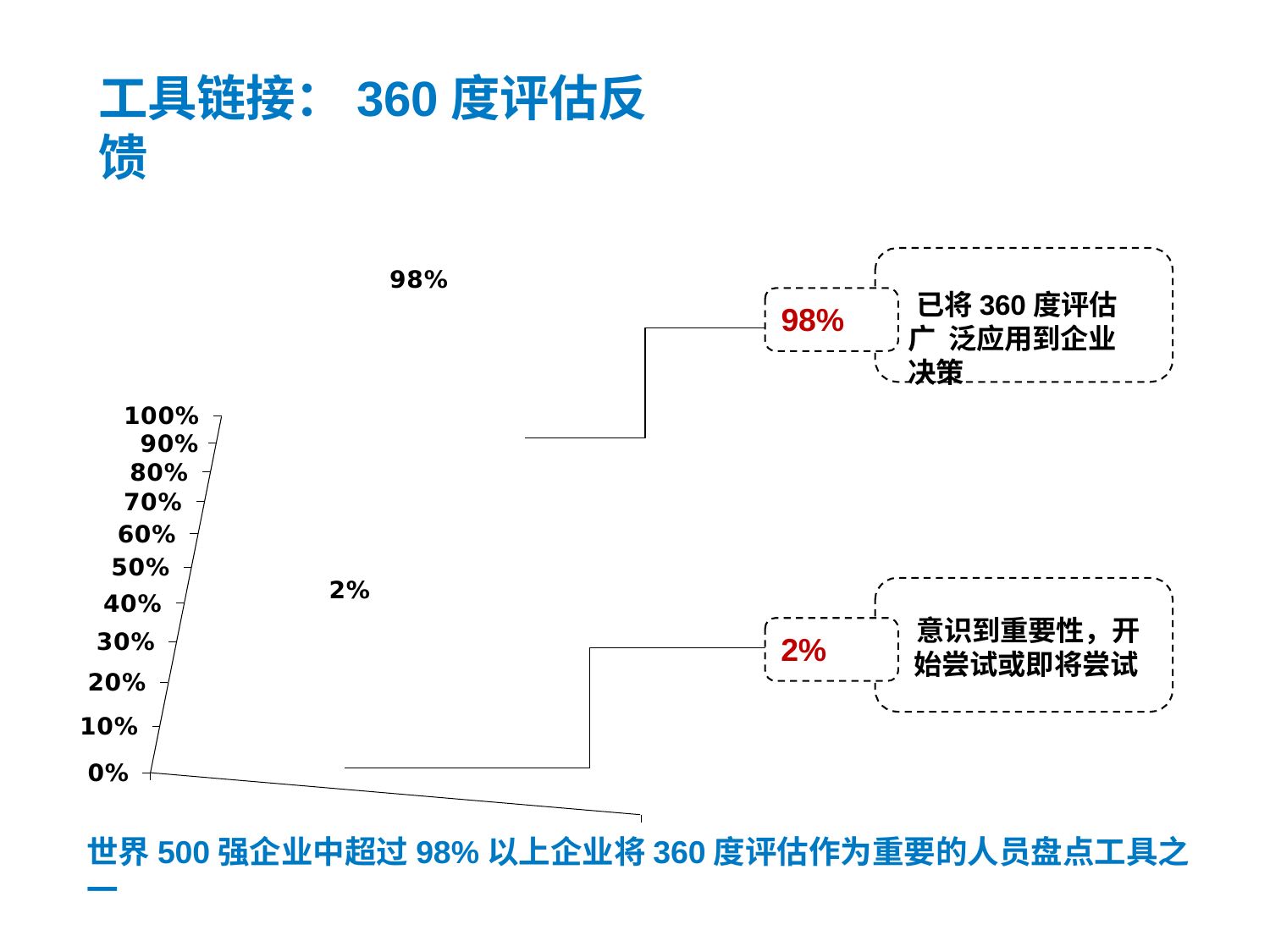

# 工具链接：360度评估反馈

98%
已将360度评估广  泛应用到企业决策

98%

100%
90%
80%
70%
60%
50%
40%
30%
20%
10%
0%

2%

意识到重要性，开  始尝试或即将尝试

2%

世界500强企业中超过98%以上企业将360度评估作为重要的人员盘点工具之一